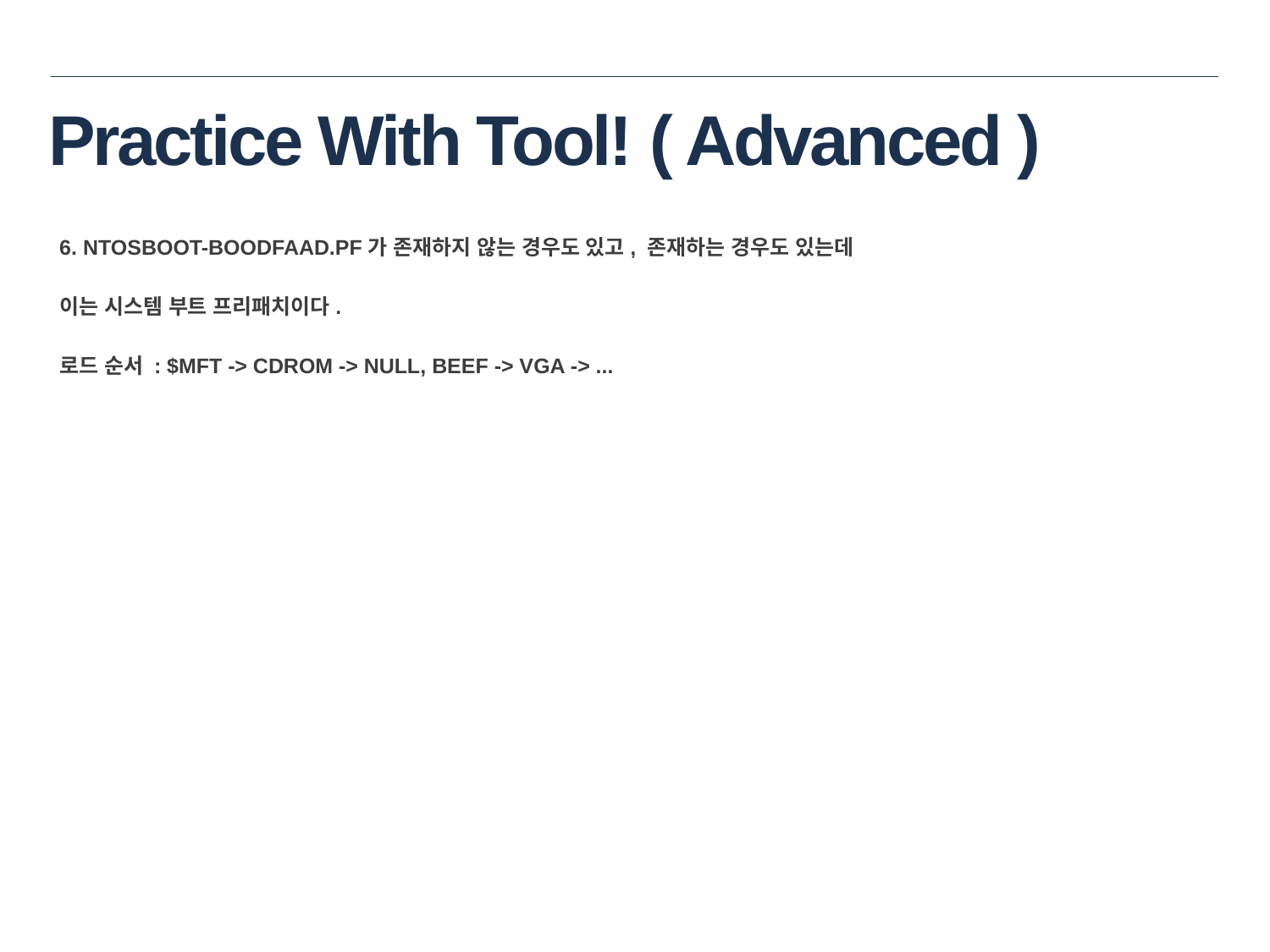

# Practice With Tool! ( Advanced )
6. NTOSBOOT-BOODFAAD.PF가 존재하지 않는 경우도 있고, 존재하는 경우도 있는데

이는 시스템 부트 프리패치이다.

로드 순서 : $MFT -> CDROM -> NULL, BEEF -> VGA -> ...